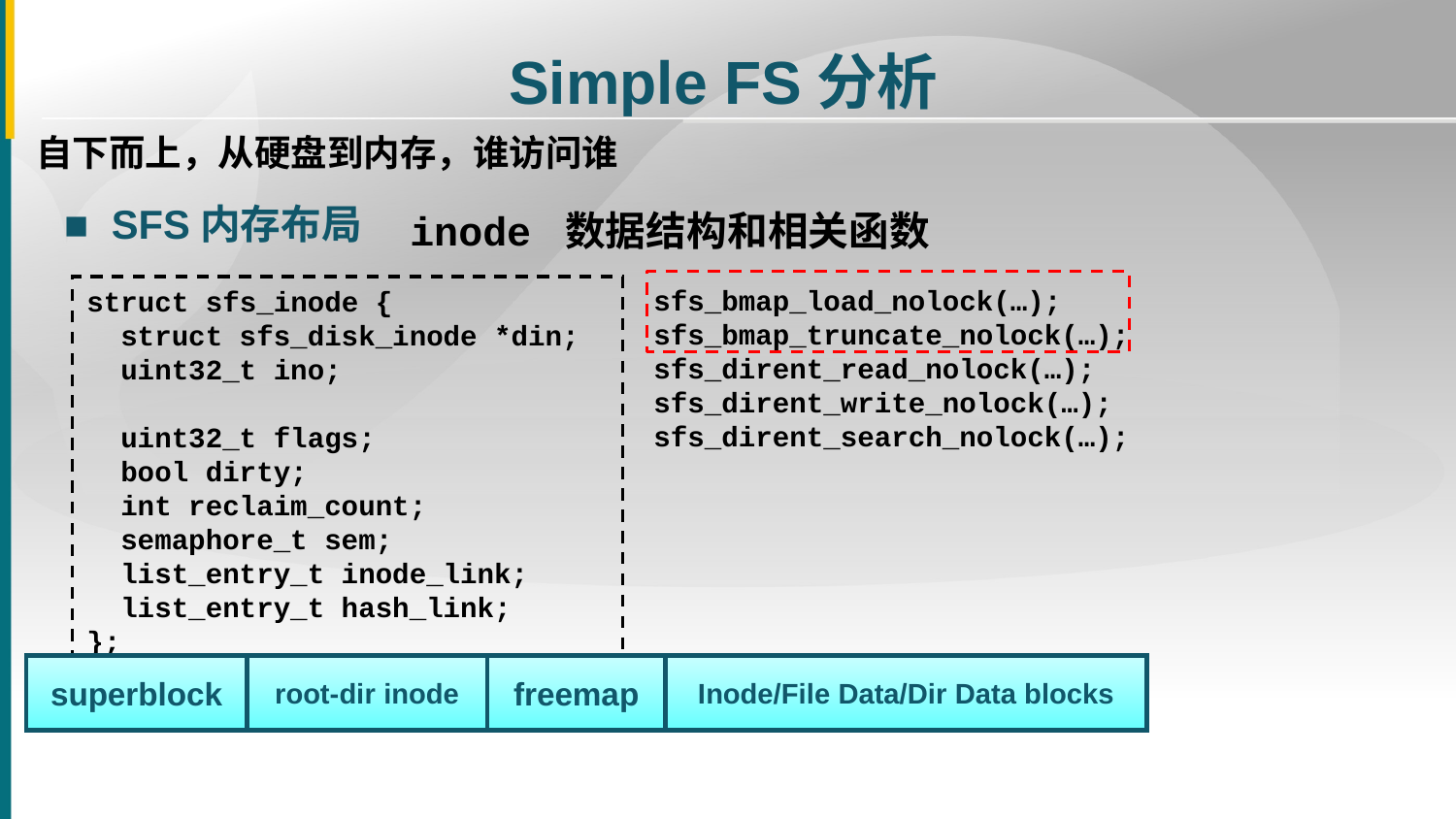

Simple FS分析
自下而上，从硬盘到内存，谁访问谁
■
SFS内存布局
inode 数据结构和相关函数

sfs_bmap_load_nolock(…);
sfs_bmap_truncate_nolock(…);
sfs_dirent_read_nolock(…);
sfs_dirent_write_nolock(…);
sfs_dirent_search_nolock(…);
struct sfs_inode {
  struct sfs_disk_inode *din;
  uint32_t ino;
  uint32_t flags;
  bool dirty;
  int reclaim_count;
  semaphore_t sem;
  list_entry_t inode_link;
  list_entry_t hash_link;
};
superblock
root-dir inode
freemap
Inode/File Data/Dir Data blocks